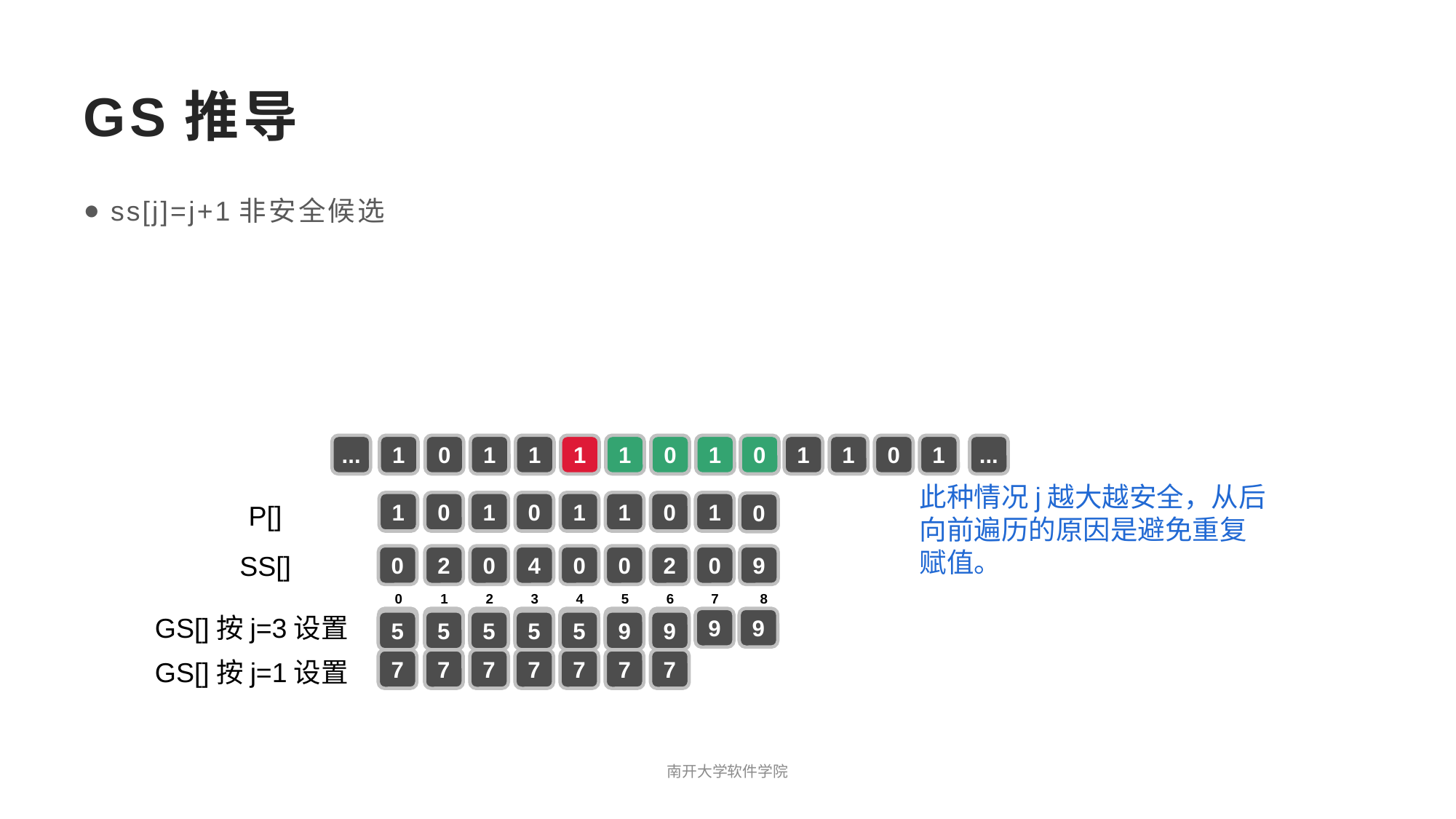

# GS推导
ss[j]=j+1非安全候选
...
1
0
1
1
1
1
0
1
0
1
1
0
1
...
此种情况j越大越安全，从后向前遍历的原因是避免重复赋值。
1
0
1
0
1
1
0
1
P[]
0
SS[]
0
2
0
4
0
0
2
0
9
0
1
2
3
4
5
6
7
8
GS[]按j=3设置
9
9
9
9
9
9
9
9
9
5
5
5
5
5
9
9
GS[]按j=1设置
7
7
7
7
7
7
7
南开大学软件学院
5